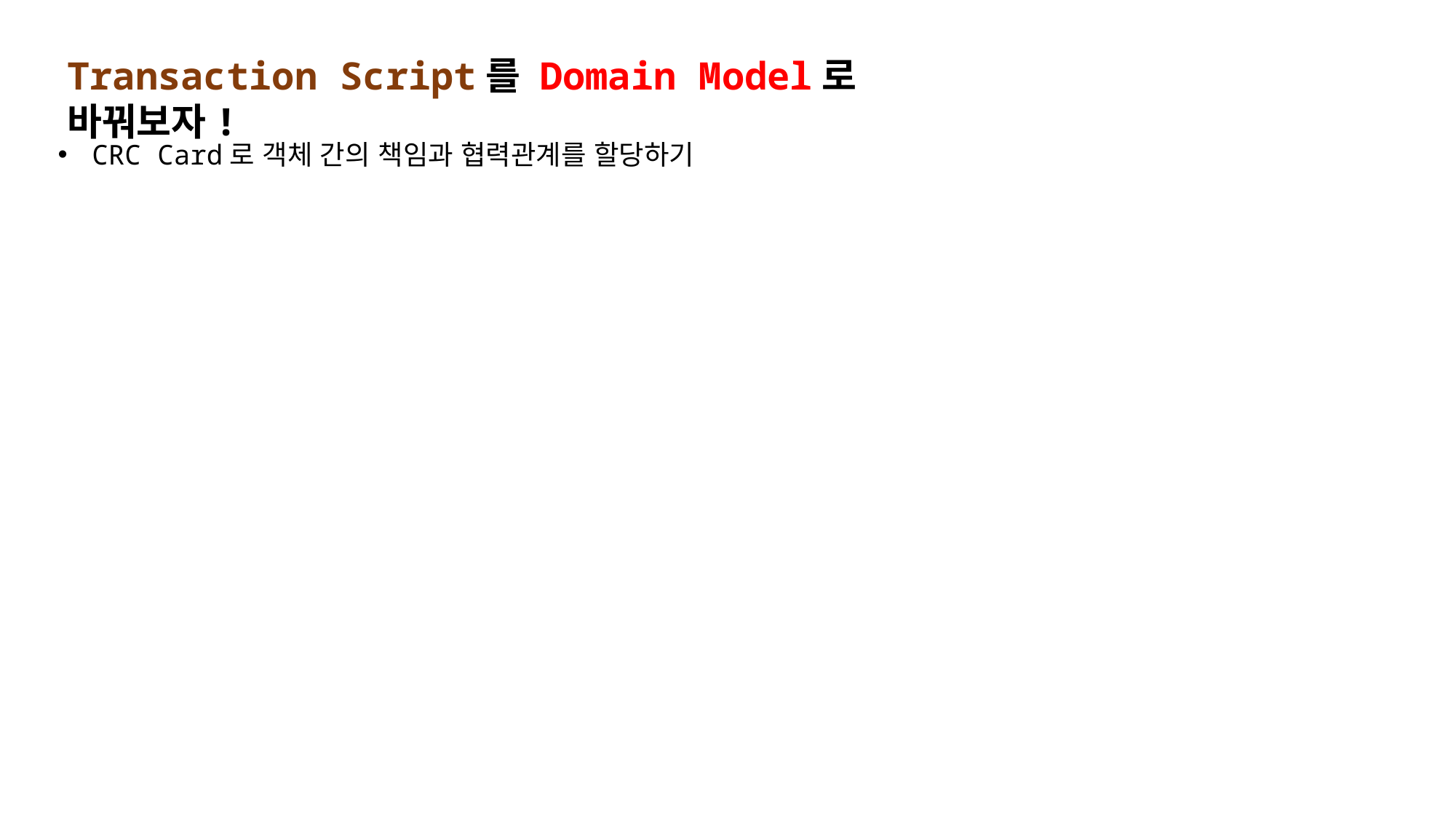

Transaction Script를 Domain Model로 바꿔보자!
CRC Card로 객체 간의 책임과 협력관계를 할당하기